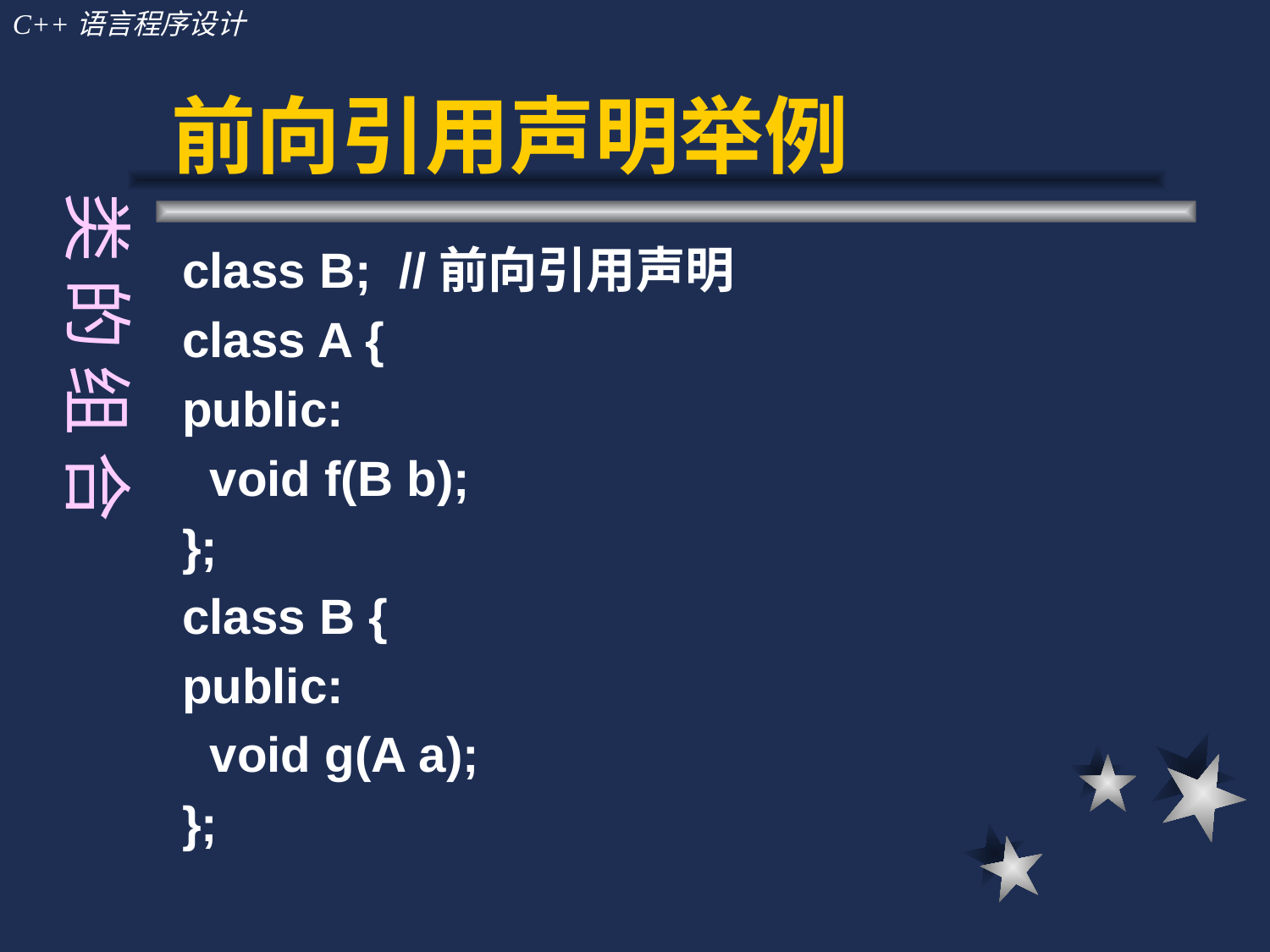

# 前向引用声明举例
类 的 组 合
class B;  //前向引用声明
class A {
public:
  void f(B b);
};
class B {
public:
  void g(A a);
};
96